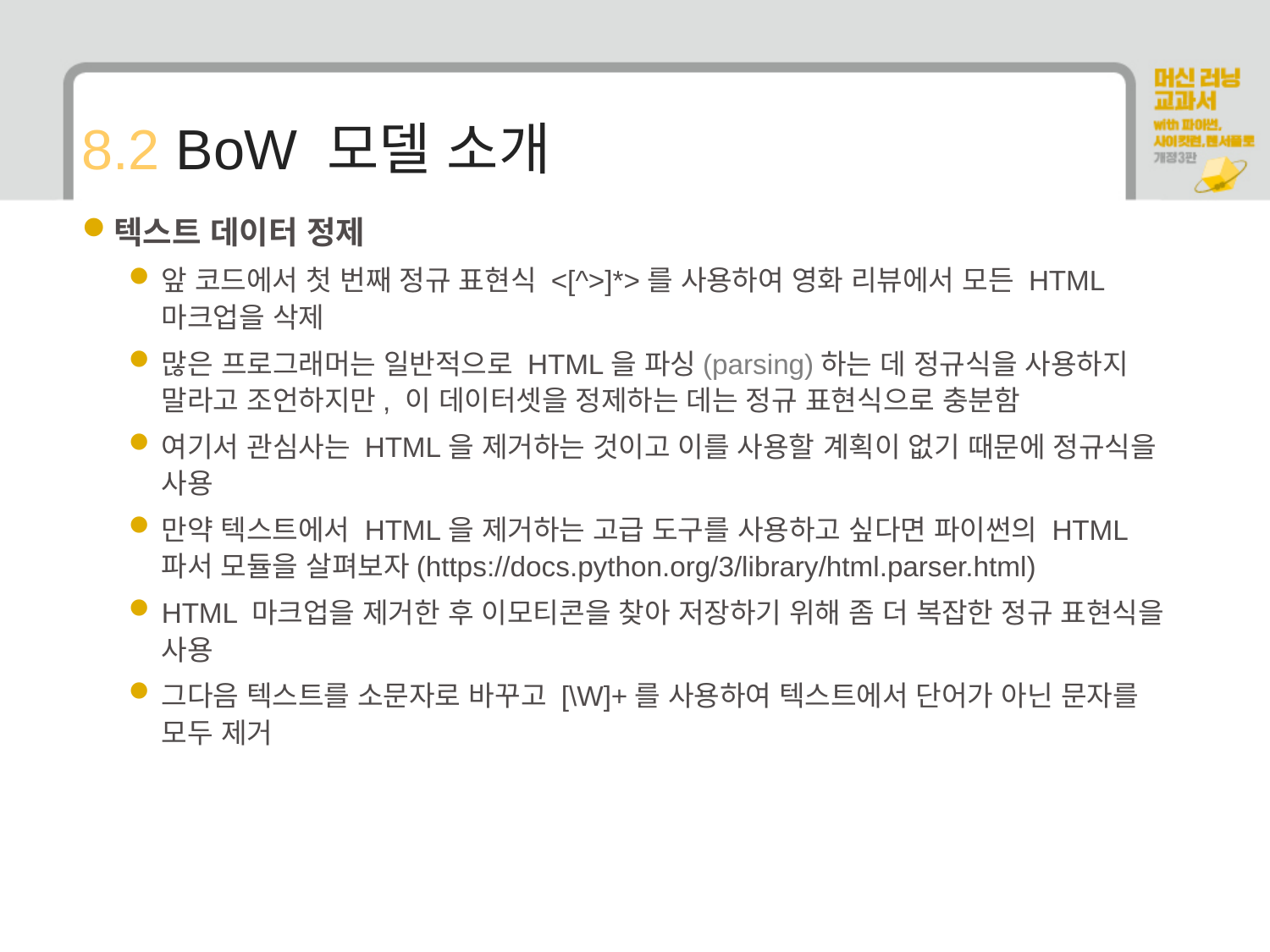

# 8.2 BoW 모델 소개
텍스트 데이터 정제
앞 코드에서 첫 번째 정규 표현식 <[^>]*>를 사용하여 영화 리뷰에서 모든 HTML 마크업을 삭제
많은 프로그래머는 일반적으로 HTML을 파싱(parsing)하는 데 정규식을 사용하지 말라고 조언하지만, 이 데이터셋을 정제하는 데는 정규 표현식으로 충분함
여기서 관심사는 HTML을 제거하는 것이고 이를 사용할 계획이 없기 때문에 정규식을 사용
만약 텍스트에서 HTML을 제거하는 고급 도구를 사용하고 싶다면 파이썬의 HTML 파서 모듈을 살펴보자(https://docs.python.org/3/library/html.parser.html)
HTML 마크업을 제거한 후 이모티콘을 찾아 저장하기 위해 좀 더 복잡한 정규 표현식을 사용
그다음 텍스트를 소문자로 바꾸고 [\W]+를 사용하여 텍스트에서 단어가 아닌 문자를 모두 제거